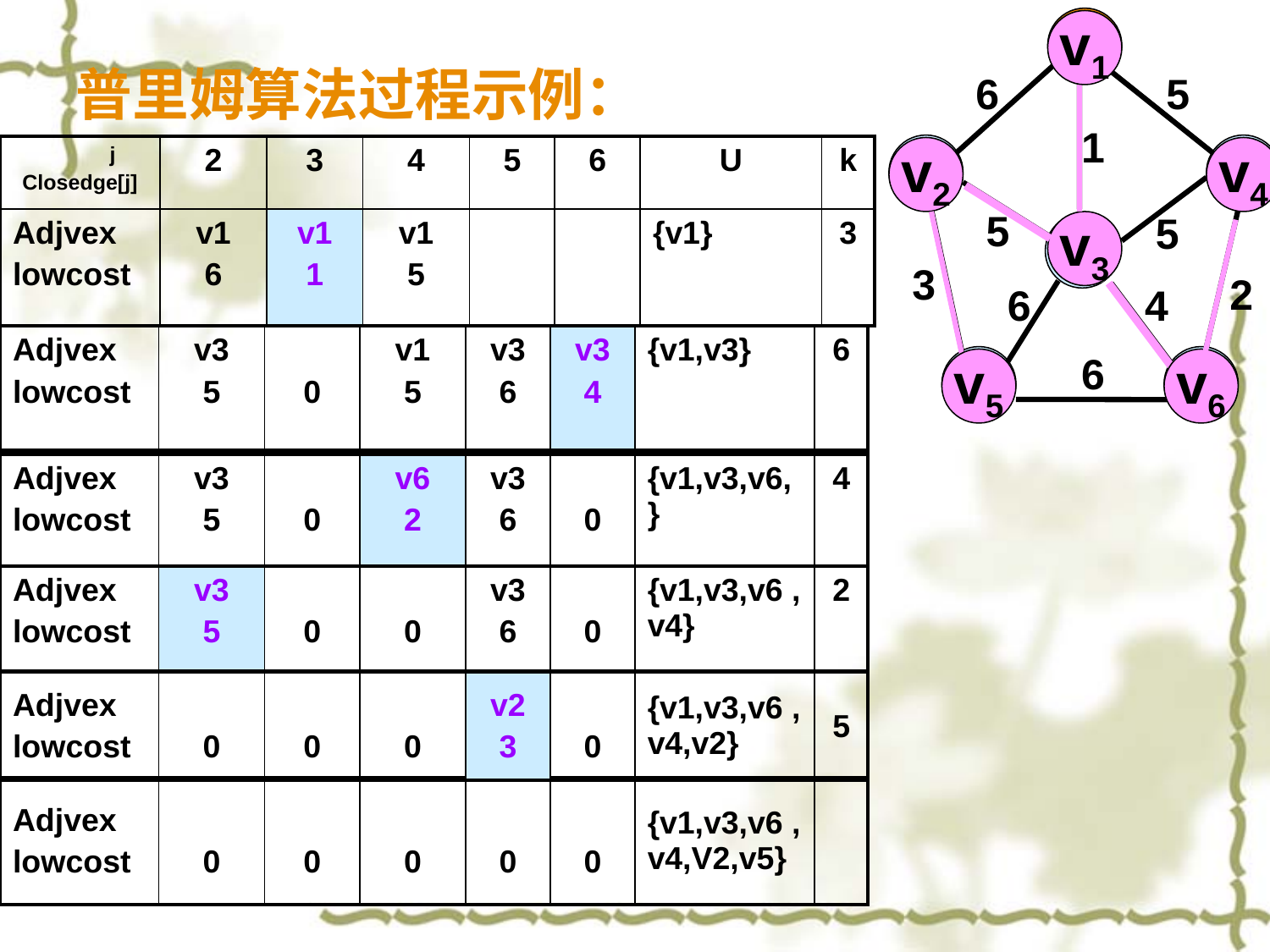

v1

6
5

1
v2
v4

5
5

3
2
6
4

6
v5
v6

v3
v1
普里姆算法过程示例：

v3
| j Closedge[j] | 2 | 3 | 4 | 5 | 6 | U | k |
| --- | --- | --- | --- | --- | --- | --- | --- |
| Adjvex lowcost | v1 6 | v1 1 | v1 5 |  |  | {v1} | 3 |
v2

v4

v5

v6
| Adjvex lowcost | v3 5 | 0 | v1 5 | v3 6 | v3 4 | {v1,v3} | 6 |
| --- | --- | --- | --- | --- | --- | --- | --- |
| Adjvex lowcost | v3 5 | 0 | v6 2 | v3 6 | 0 | {v1,v3,v6,} | 4 |
| --- | --- | --- | --- | --- | --- | --- | --- |
| Adjvex lowcost | v3 5 | 0 | 0 | v3 6 | 0 | {v1,v3,v6 ,v4} | 2 |
| --- | --- | --- | --- | --- | --- | --- | --- |
| Adjvex lowcost | 0 | 0 | 0 | v2 3 | 0 | {v1,v3,v6 ,v4,v2} | 5 |
| --- | --- | --- | --- | --- | --- | --- | --- |
| Adjvex lowcost | 0 | 0 | 0 | 0 | 0 | {v1,v3,v6 ,v4,V2,v5} |  |
| --- | --- | --- | --- | --- | --- | --- | --- |